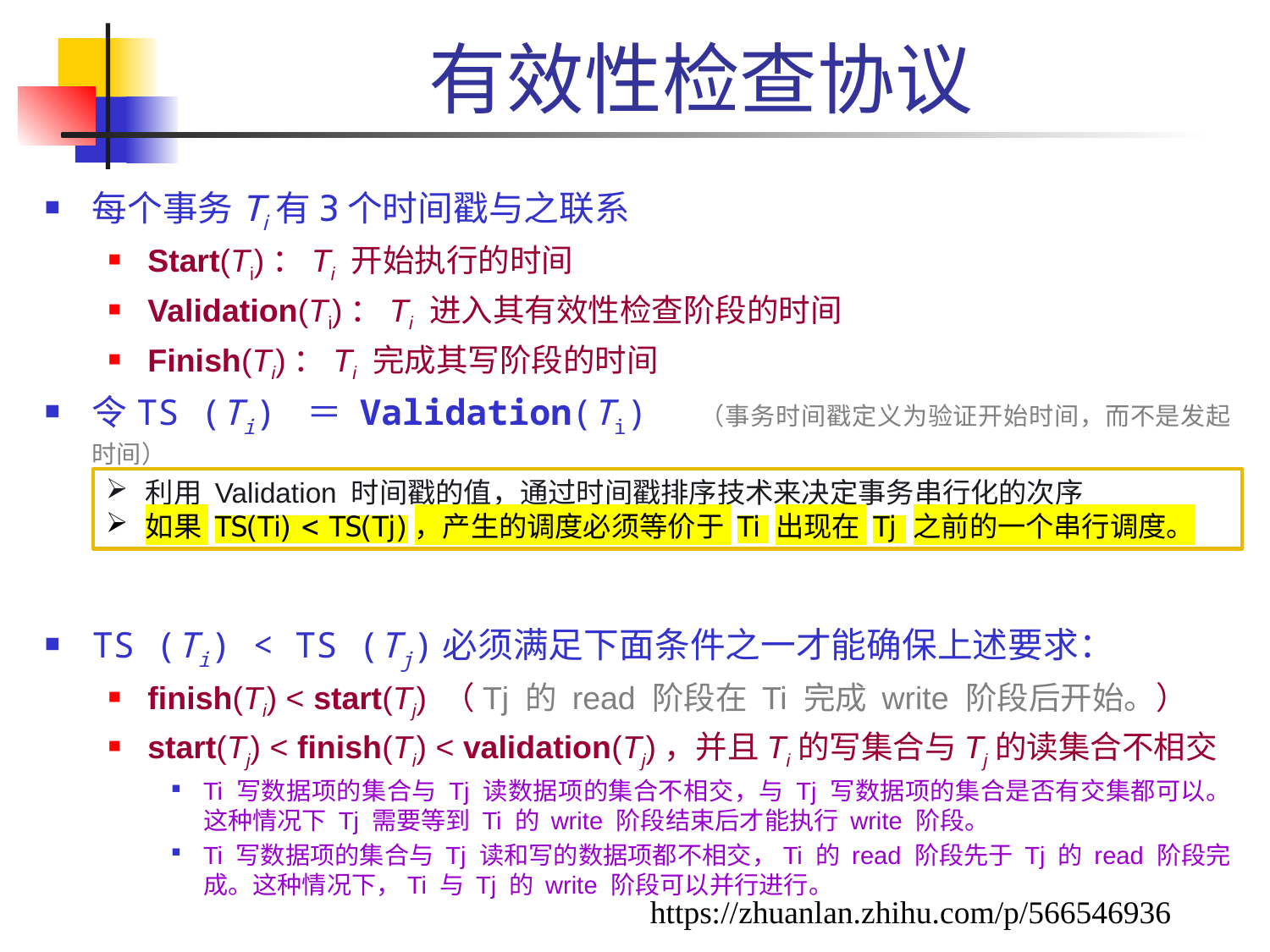

# 有效性检查协议
每个事务Ti有3个时间戳与之联系
Start(Ti)：Ti 开始执行的时间
Validation(Ti)：Ti 进入其有效性检查阶段的时间
Finish(Ti)：Ti 完成其写阶段的时间
令TS (Ti) ＝ Validation(Ti)  （事务时间戳定义为验证开始时间，而不是发起时间）

TS (Ti) < TS (Tj)必须满足下面条件之一才能确保上述要求：
finish(Ti) < start(Tj) （Tj 的 read 阶段在 Ti 完成 write 阶段后开始。）
start(Tj) < finish(Ti) < validation(Tj)，并且Ti的写集合与Tj的读集合不相交
Ti 写数据项的集合与 Tj 读数据项的集合不相交，与 Tj 写数据项的集合是否有交集都可以。这种情况下 Tj 需要等到 Ti 的 write 阶段结束后才能执行 write 阶段。
Ti 写数据项的集合与 Tj 读和写的数据项都不相交，Ti 的 read 阶段先于 Tj 的 read 阶段完成。这种情况下，Ti 与 Tj 的 write 阶段可以并行进行。
利用 Validation 时间戳的值，通过时间戳排序技术来决定事务串行化的次序
如果 TS(Ti) < TS(Tj)，产生的调度必须等价于 Ti 出现在 Tj 之前的一个串行调度。
https://zhuanlan.zhihu.com/p/566546936